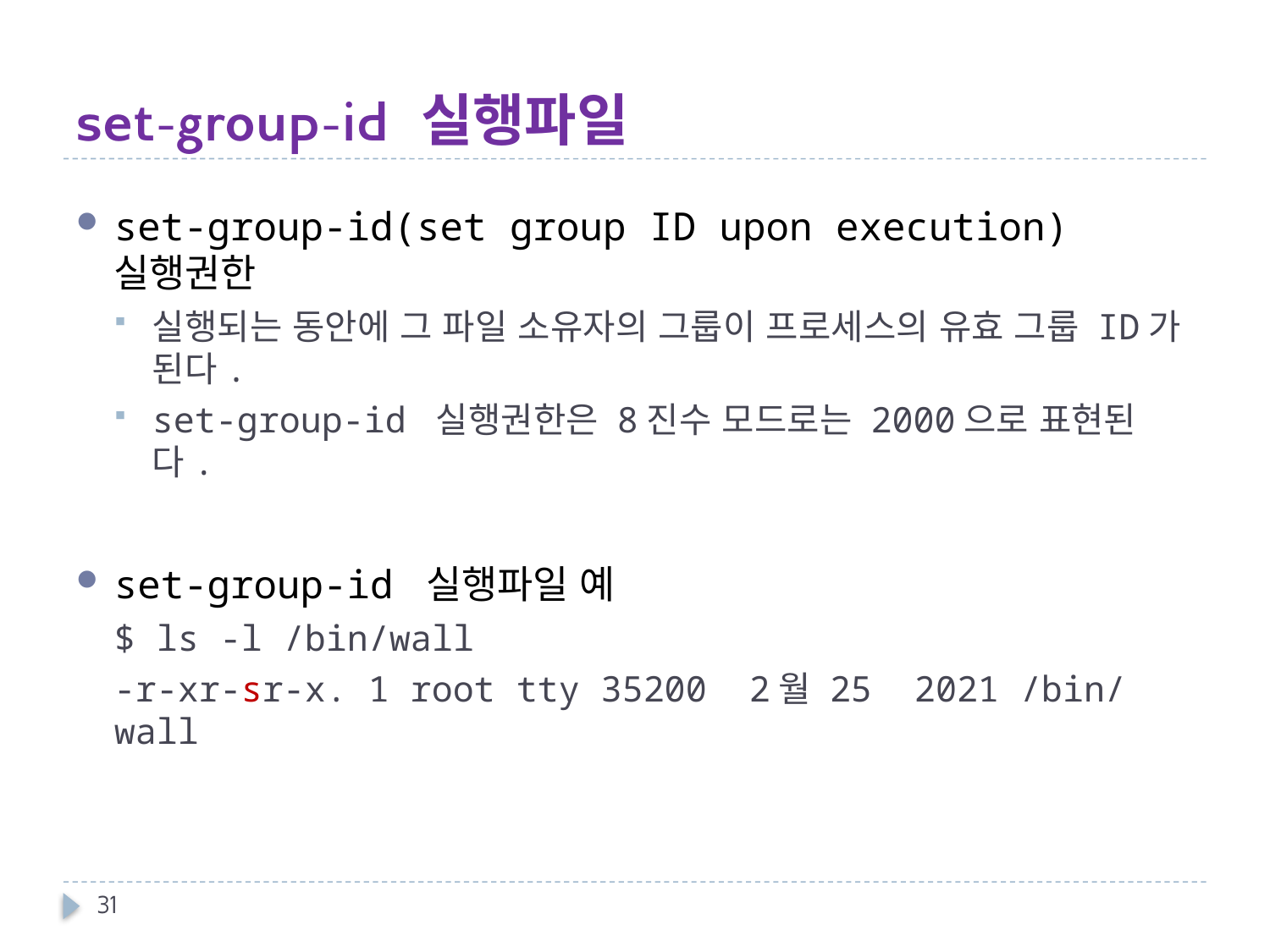

# set-group-id 실행파일
set-group-id(set group ID upon execution) 실행권한
실행되는 동안에 그 파일 소유자의 그룹이 프로세스의 유효 그룹 ID가 된다.
set-group-id 실행권한은 8진수 모드로는 2000으로 표현된다.

set-group-id 실행파일 예
$ ls -l /bin/wall
-r-xr-sr-x. 1 root tty 35200  2월 25  2021 /bin/wall
31